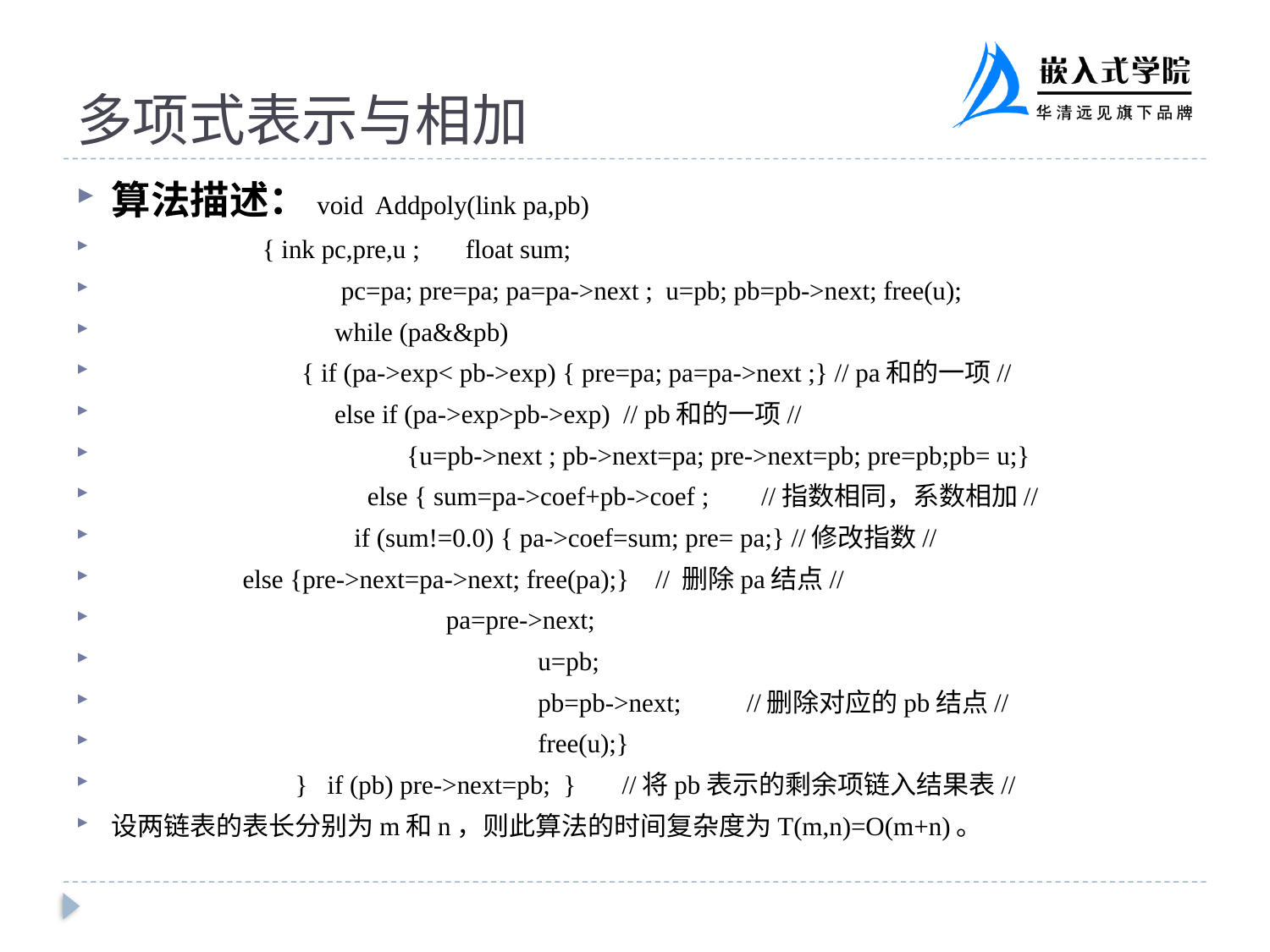

# 多项式表示与相加
算法描述：void  Addpoly(link pa,pb)
                       { ink pc,pre,u ;	float sum;
       	                 pc=pa; pre=pa; pa=pa->next ;  u=pb; pb=pb->next; free(u);
       	                while (pa&&pb)
         	           { if (pa->exp< pb->exp) { pre=pa; pa=pa->next ;} // pa和的一项//
           	                else if (pa->exp>pb->exp)  // pb和的一项//
            	                           {u=pb->next ; pb->next=pa; pre->next=pb; pre=pb;pb= u;}
                                       else { sum=pa->coef+pb->coef ;        //指数相同，系数相加//
                    		 if (sum!=0.0) { pa->coef=sum; pre= pa;} //修改指数//
			  else {pre->next=pa->next; free(pa);}    // 删除pa结点//
			                                 pa=pre->next;
                                                                 u=pb;
                                                                 pb=pb->next;          //删除对应的pb结点//
                                                                 free(u);}
                            }   if (pb) pre->next=pb;  }       //将pb表示的剩余项链入结果表//
设两链表的表长分别为m和n，则此算法的时间复杂度为T(m,n)=O(m+n)。
84